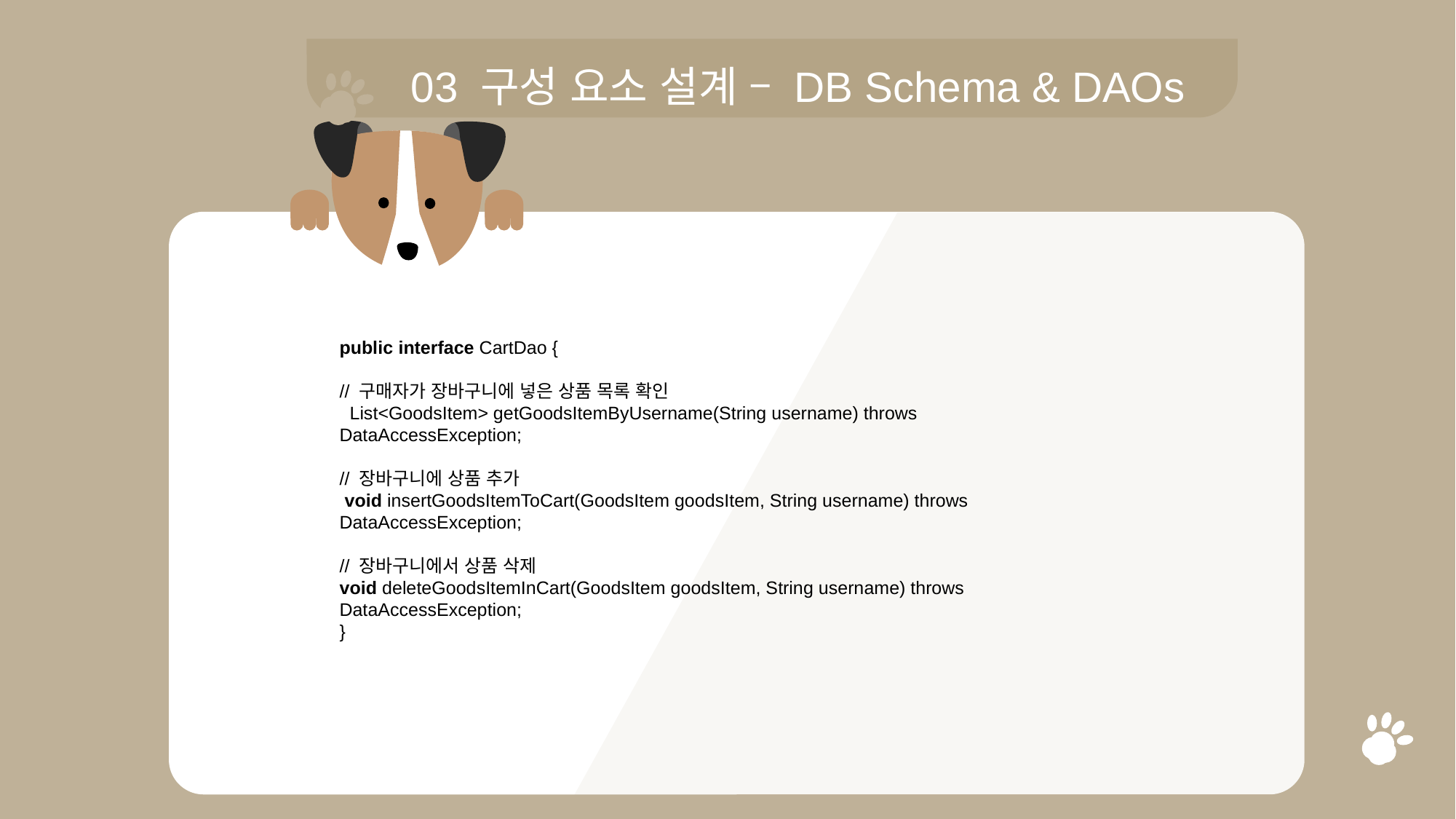

03 구성 요소 설계 – DB Schema & DAOs

public interface CartDao {

// 구매자가 장바구니에 넣은 상품 목록 확인
  List<GoodsItem> getGoodsItemByUsername(String username) throws DataAccessException;

// 장바구니에 상품 추가
 void insertGoodsItemToCart(GoodsItem goodsItem, String username) throws DataAccessException;

// 장바구니에서 상품 삭제
void deleteGoodsItemInCart(GoodsItem goodsItem, String username) throws DataAccessException;
}